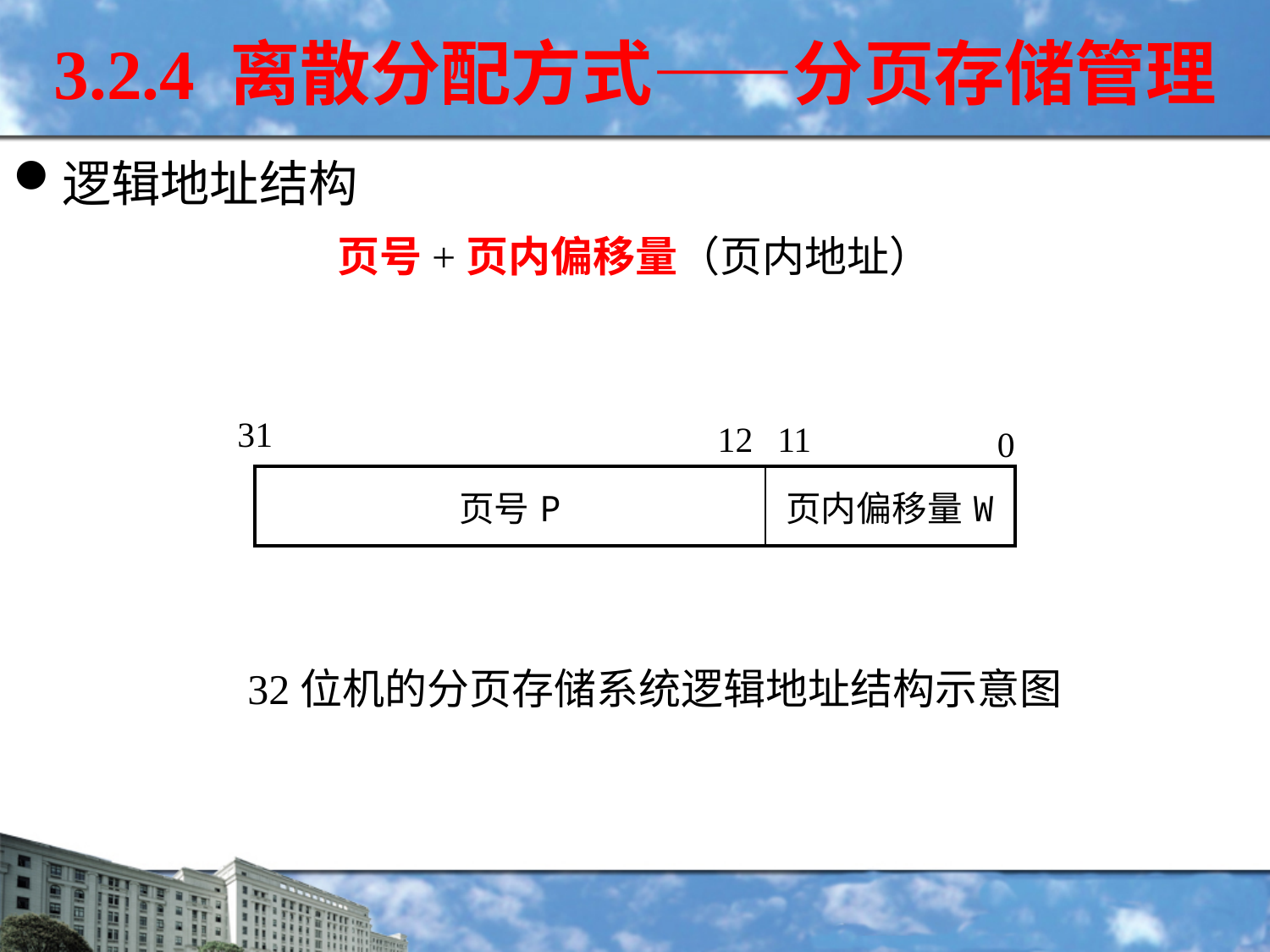

3.2.4 离散分配方式——分页存储管理
逻辑地址结构
                                 页号+页内偏移量（页内地址）
31
12
11
0
| 页号P | 页内偏移量W |
| --- | --- |
32位机的分页存储系统逻辑地址结构示意图